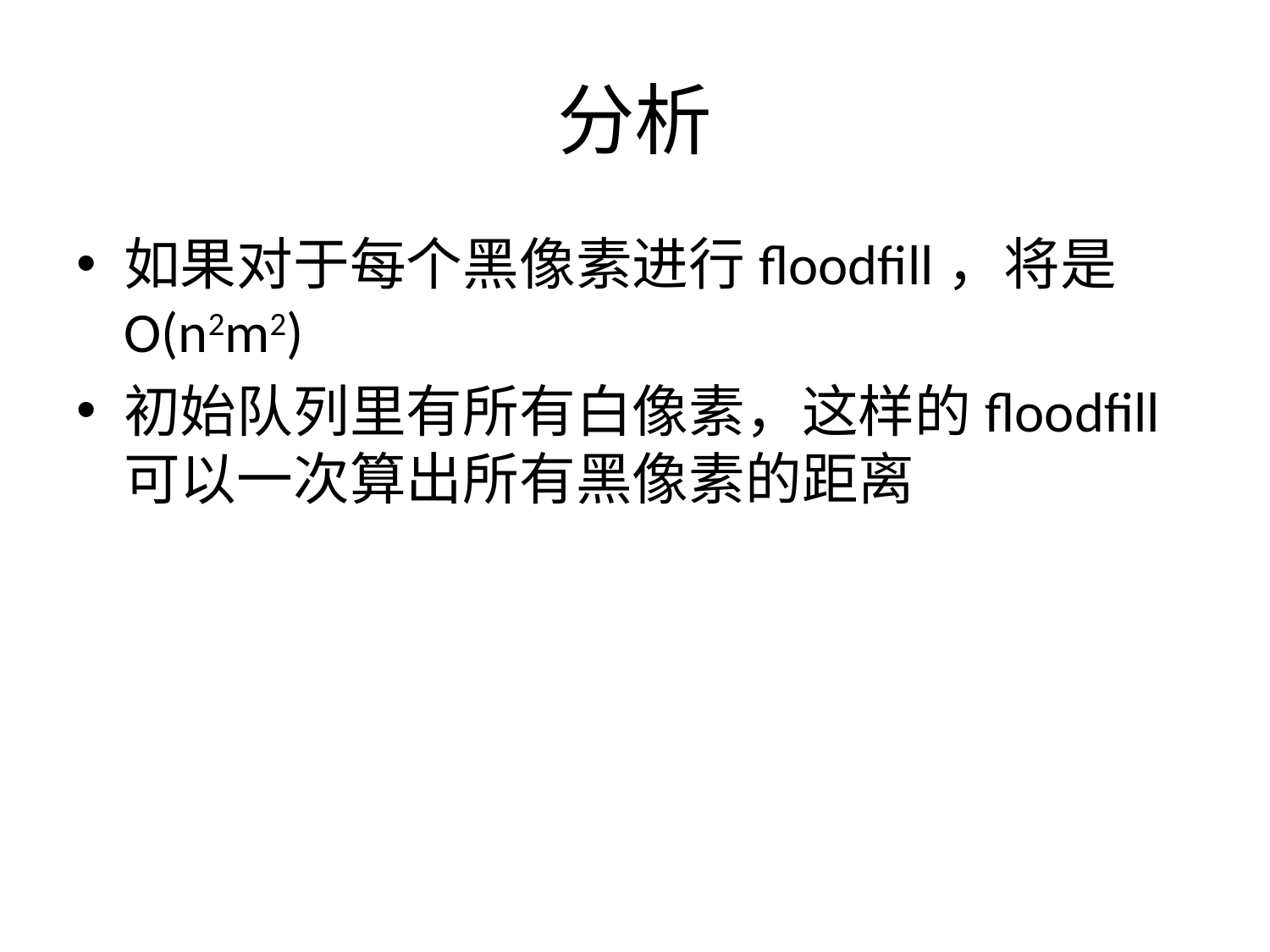

# 分析
如果对于每个黑像素进行floodfill，将是O(n2m2)
初始队列里有所有白像素，这样的floodfill可以一次算出所有黑像素的距离